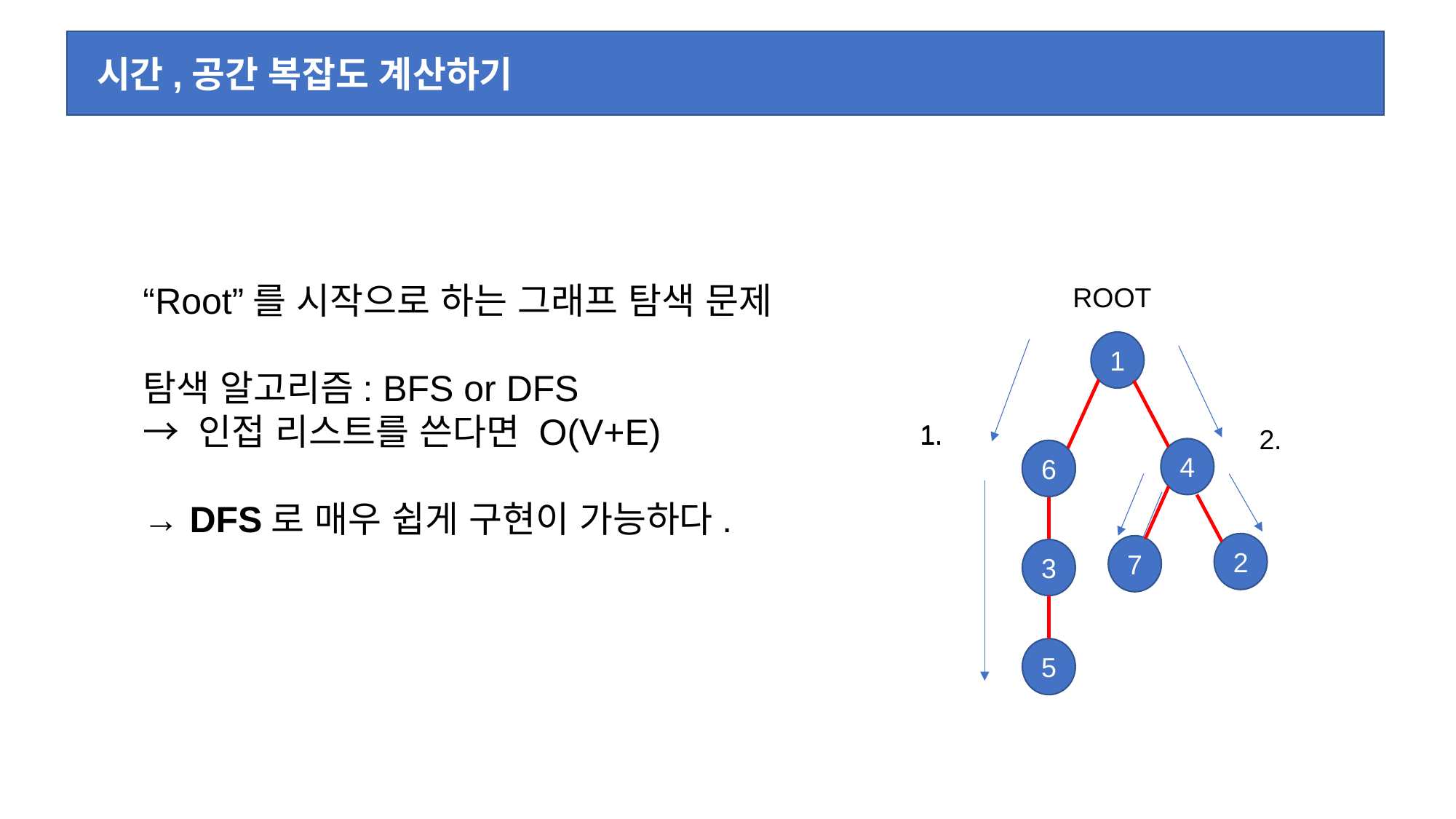

시간,공간 복잡도 계산하기
“Root”를 시작으로 하는 그래프 탐색 문제

탐색 알고리즘: BFS or DFS
→ 인접 리스트를 쓴다면 O(V+E)

→ DFS로 매우 쉽게 구현이 가능하다.
ROOT
1
1.
1.
2.
4
6
6
2
7
3
5